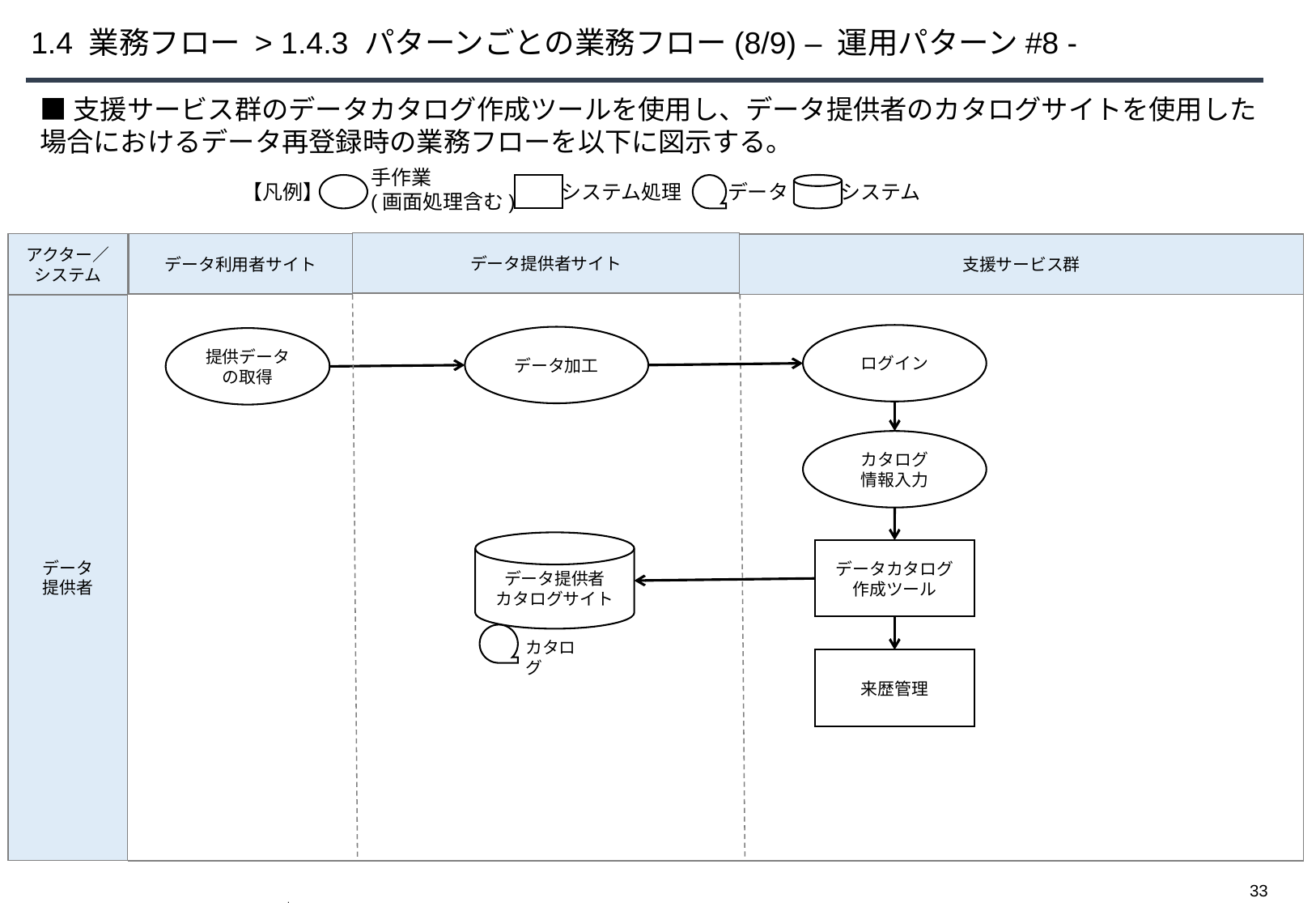

# 1.4 業務フロー > 1.4.3 パターンごとの業務フロー(8/9) – 運用パターン#8 -
■支援サービス群のデータカタログ作成ツールを使用し、データ提供者のカタログサイトを使用した場合におけるデータ再登録時の業務フローを以下に図示する。
手作業
(画面処理含む)
【凡例】
システム処理
データ
システム

データ提供者サイト
データ利用者サイト
アクター／
システム
支援サービス群
データ
提供者
ログイン
データ加工
提供データの取得
カタログ
情報入力
データ提供者
カタログサイト
データカタログ
作成ツール

カタログ
来歴管理